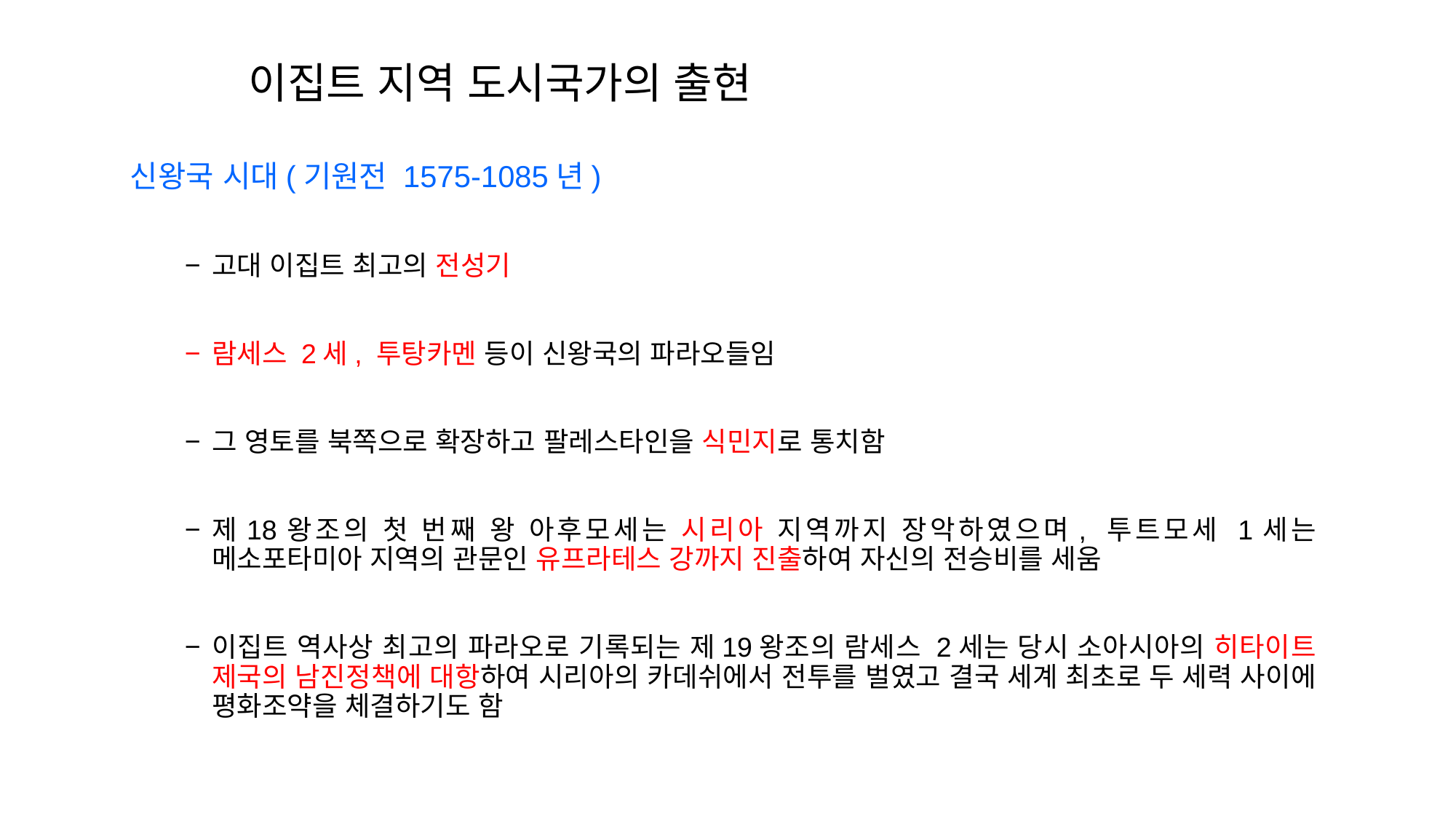

이집트 지역 도시국가의 출현
신왕국 시대(기원전 1575-1085년)

고대 이집트 최고의 전성기

람세스 2세, 투탕카멘 등이 신왕국의 파라오들임

그 영토를 북쪽으로 확장하고 팔레스타인을 식민지로 통치함

제18왕조의 첫 번째 왕 아후모세는 시리아 지역까지 장악하였으며, 투트모세 1세는 메소포타미아 지역의 관문인 유프라테스 강까지 진출하여 자신의 전승비를 세움

이집트 역사상 최고의 파라오로 기록되는 제19왕조의 람세스 2세는 당시 소아시아의 히타이트 제국의 남진정책에 대항하여 시리아의 카데쉬에서 전투를 벌였고 결국 세계 최초로 두 세력 사이에 평화조약을 체결하기도 함